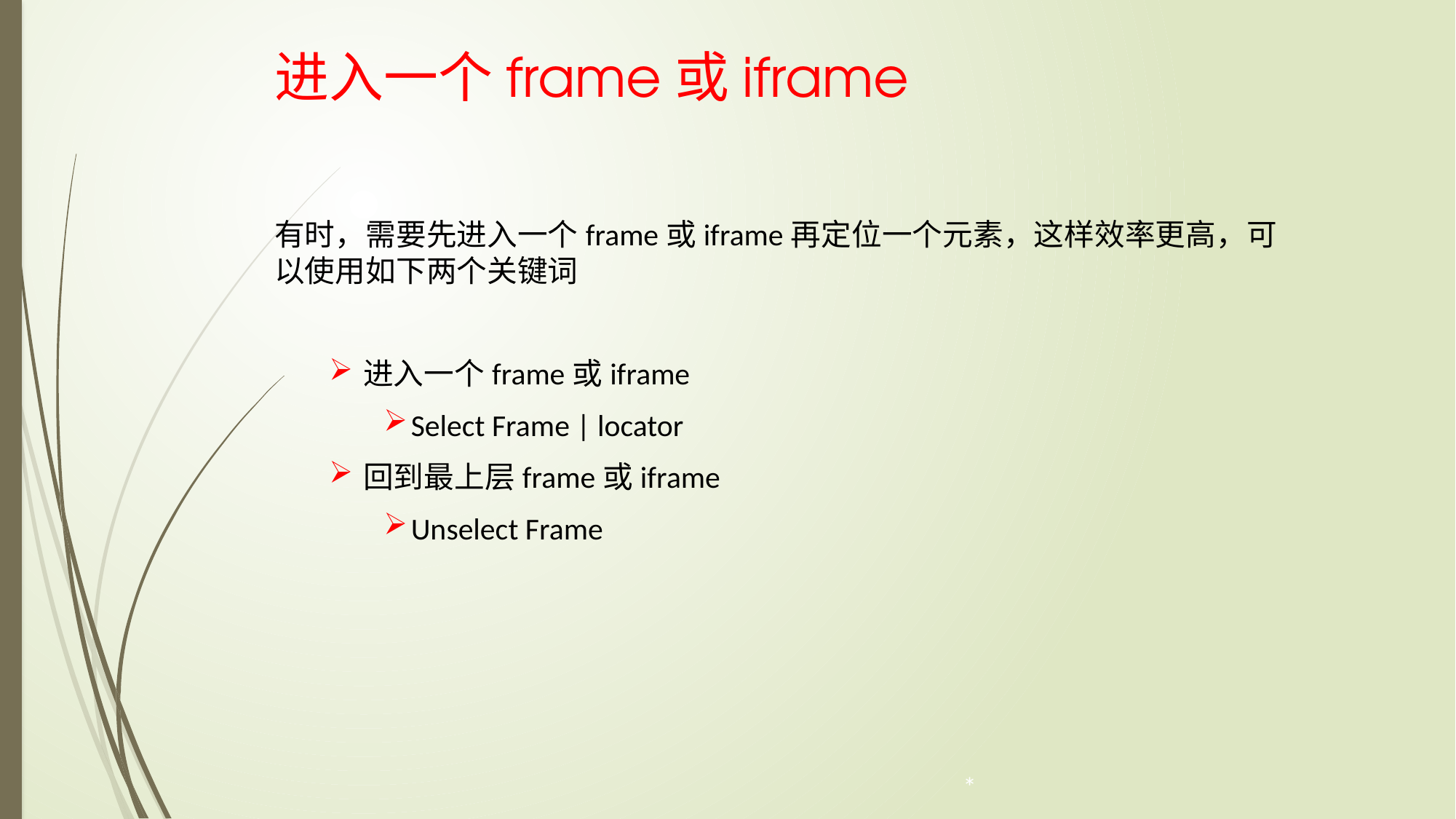

进入一个frame或iframe
有时，需要先进入一个frame或iframe再定位一个元素，这样效率更高，可以使用如下两个关键词

进入一个frame或iframe
Select Frame | locator
回到最上层frame或iframe
Unselect Frame

*